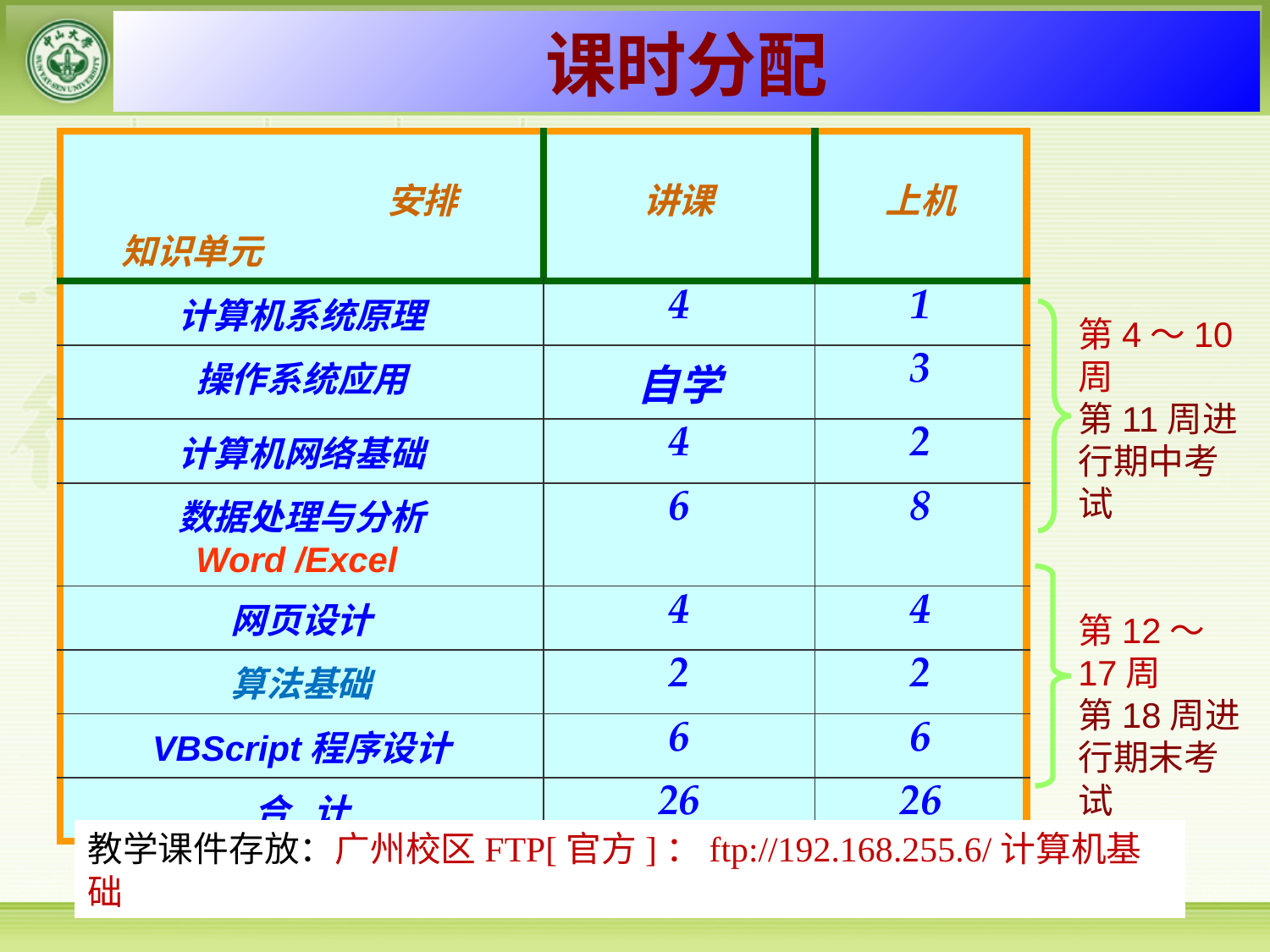

课时分配
| 安排 知识单元 | 讲课 | 上机 |
| --- | --- | --- |
| 计算机系统原理 | 4 | 1 |
| 操作系统应用 | 自学 | 3 |
| 计算机网络基础 | 4 | 2 |
| 数据处理与分析 Word /Excel | 6 | 8 |
| 网页设计 | 4 | 4 |
| 算法基础 | 2 | 2 |
| VBScript程序设计 | 6 | 6 |
| 合 计 | 26 | 26 |

第4～10周
第11周进行期中考试

第12～17周
第18周进行期末考试

教学课件存放：广州校区FTP[官方]：ftp://192.168.255.6/计算机基础